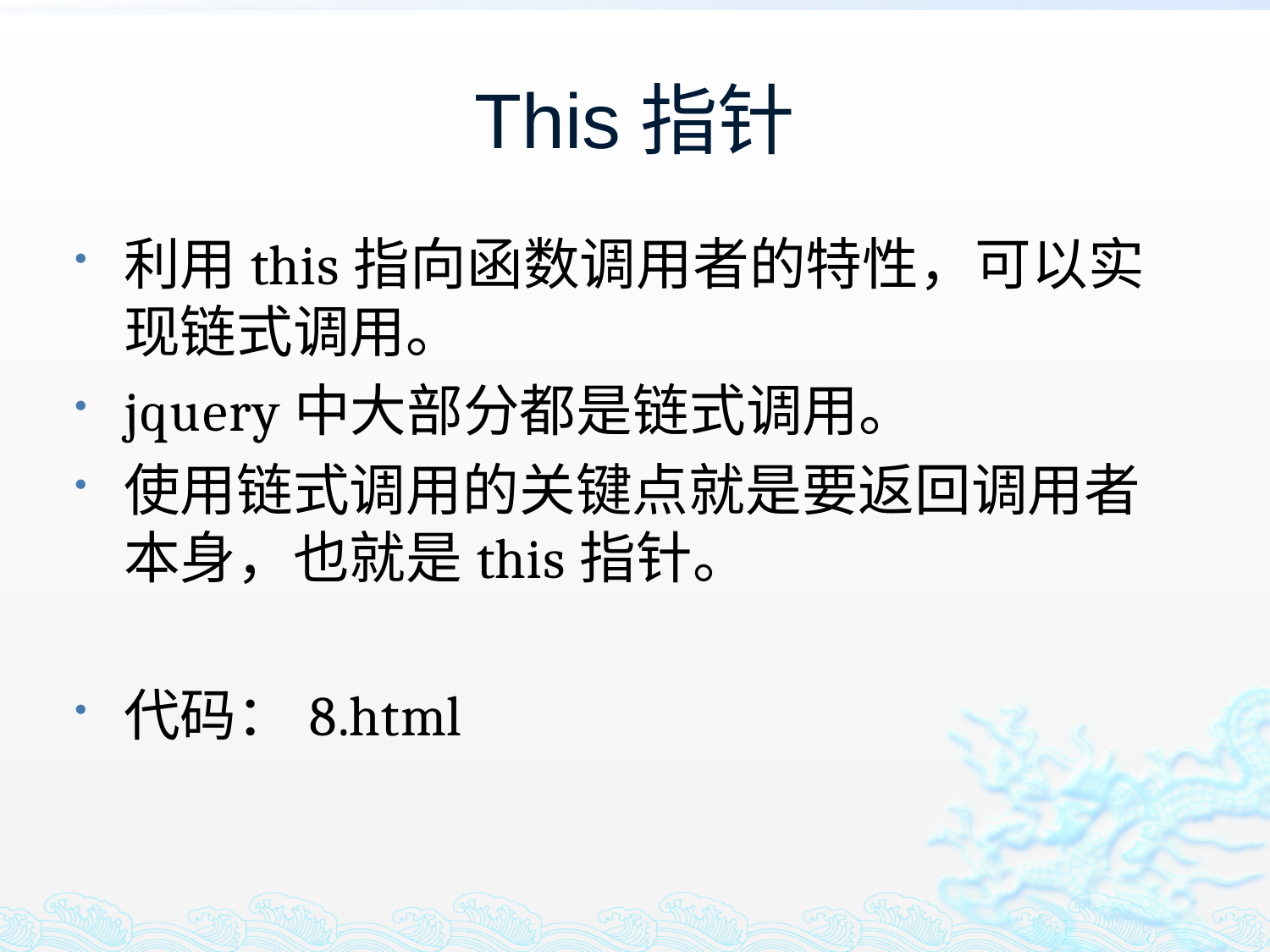

# This指针
利用this指向函数调用者的特性，可以实现链式调用。
jquery中大部分都是链式调用。
使用链式调用的关键点就是要返回调用者本身，也就是this指针。

代码：8.html